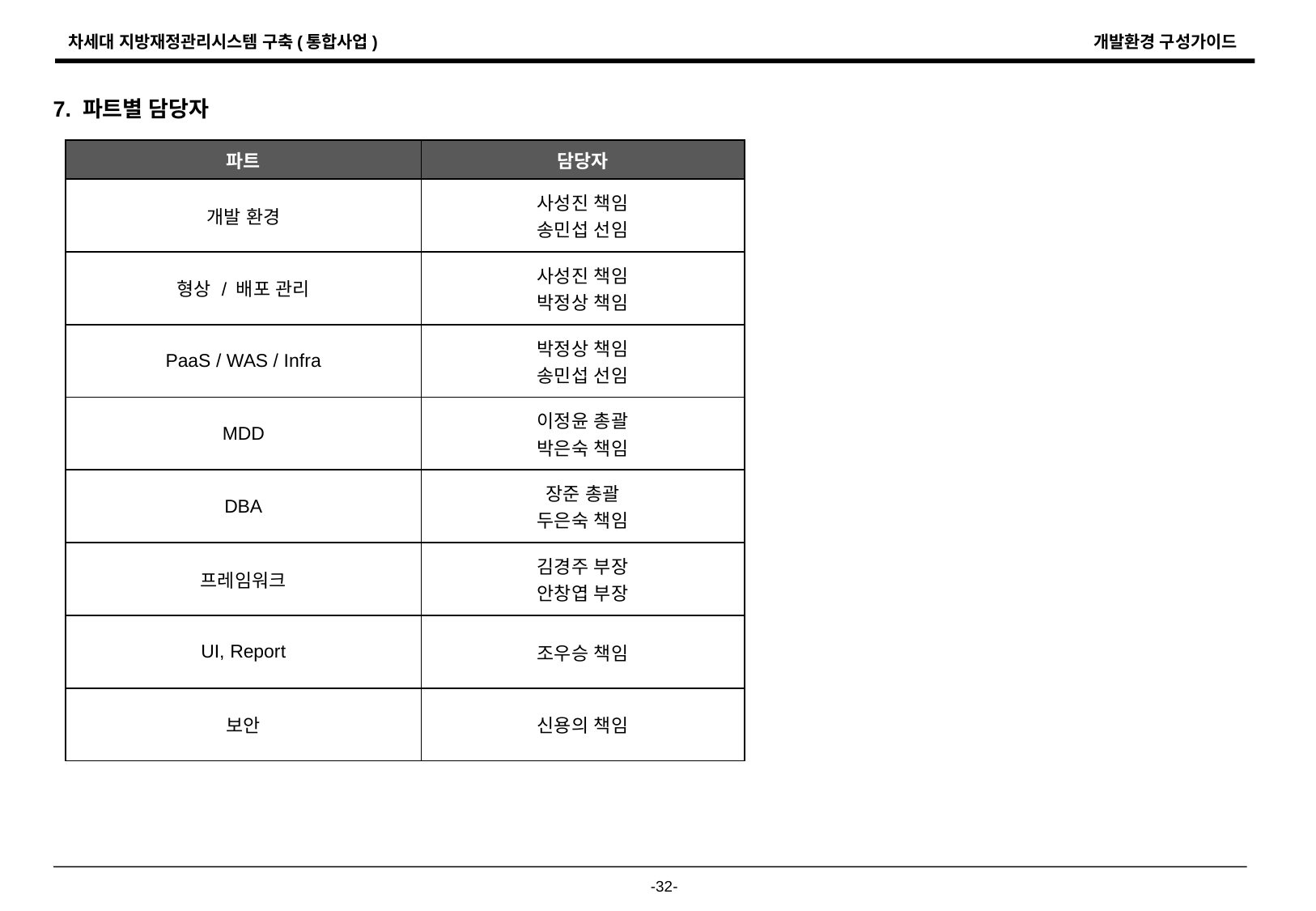

7. 파트별 담당자
| 파트 | 담당자 |
| --- | --- |
| 개발 환경 | 사성진 책임 송민섭 선임 |
| 형상 / 배포 관리 | 사성진 책임 박정상 책임 |
| PaaS / WAS / Infra | 박정상 책임 송민섭 선임 |
| MDD | 이정윤 총괄 박은숙 책임 |
| DBA | 장준 총괄 두은숙 책임 |
| 프레임워크 | 김경주 부장 안창엽 부장 |
| UI, Report | 조우승 책임 |
| 보안 | 신용의 책임 |